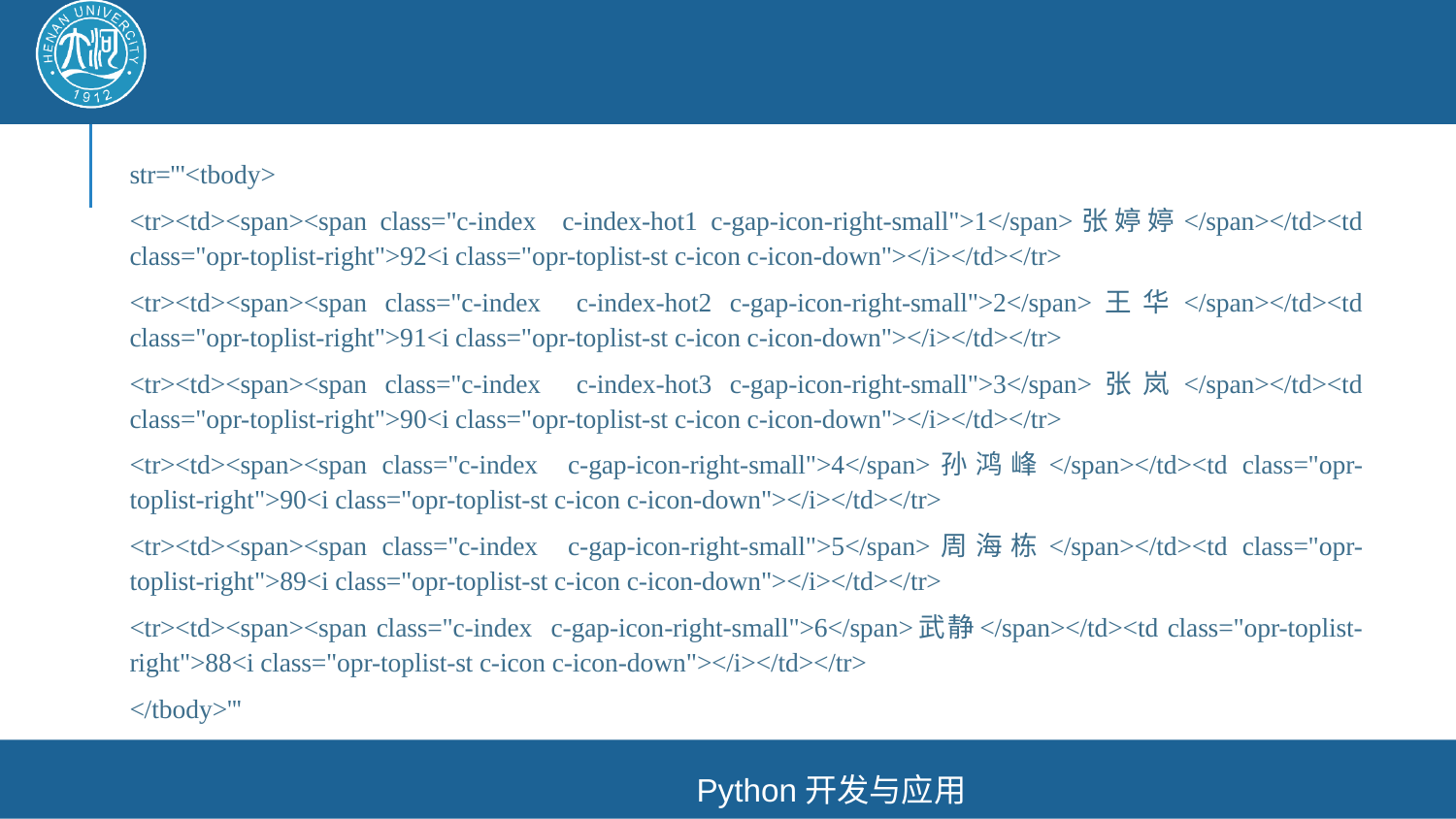

#
str='''<tbody>
<tr><td><span><span class="c-index  c-index-hot1 c-gap-icon-right-small">1</span>张婷婷</span></td><td class="opr-toplist-right">92<i class="opr-toplist-st c-icon c-icon-down"></i></td></tr>
<tr><td><span><span class="c-index  c-index-hot2 c-gap-icon-right-small">2</span>王华</span></td><td class="opr-toplist-right">91<i class="opr-toplist-st c-icon c-icon-down"></i></td></tr>
<tr><td><span><span class="c-index  c-index-hot3 c-gap-icon-right-small">3</span>张岚</span></td><td class="opr-toplist-right">90<i class="opr-toplist-st c-icon c-icon-down"></i></td></tr>
<tr><td><span><span class="c-index  c-gap-icon-right-small">4</span>孙鸿峰</span></td><td class="opr-toplist-right">90<i class="opr-toplist-st c-icon c-icon-down"></i></td></tr>
<tr><td><span><span class="c-index  c-gap-icon-right-small">5</span>周海栋</span></td><td class="opr-toplist-right">89<i class="opr-toplist-st c-icon c-icon-down"></i></td></tr>
<tr><td><span><span class="c-index  c-gap-icon-right-small">6</span>武静</span></td><td class="opr-toplist-right">88<i class="opr-toplist-st c-icon c-icon-down"></i></td></tr>
</tbody>'''

Python开发与应用
63